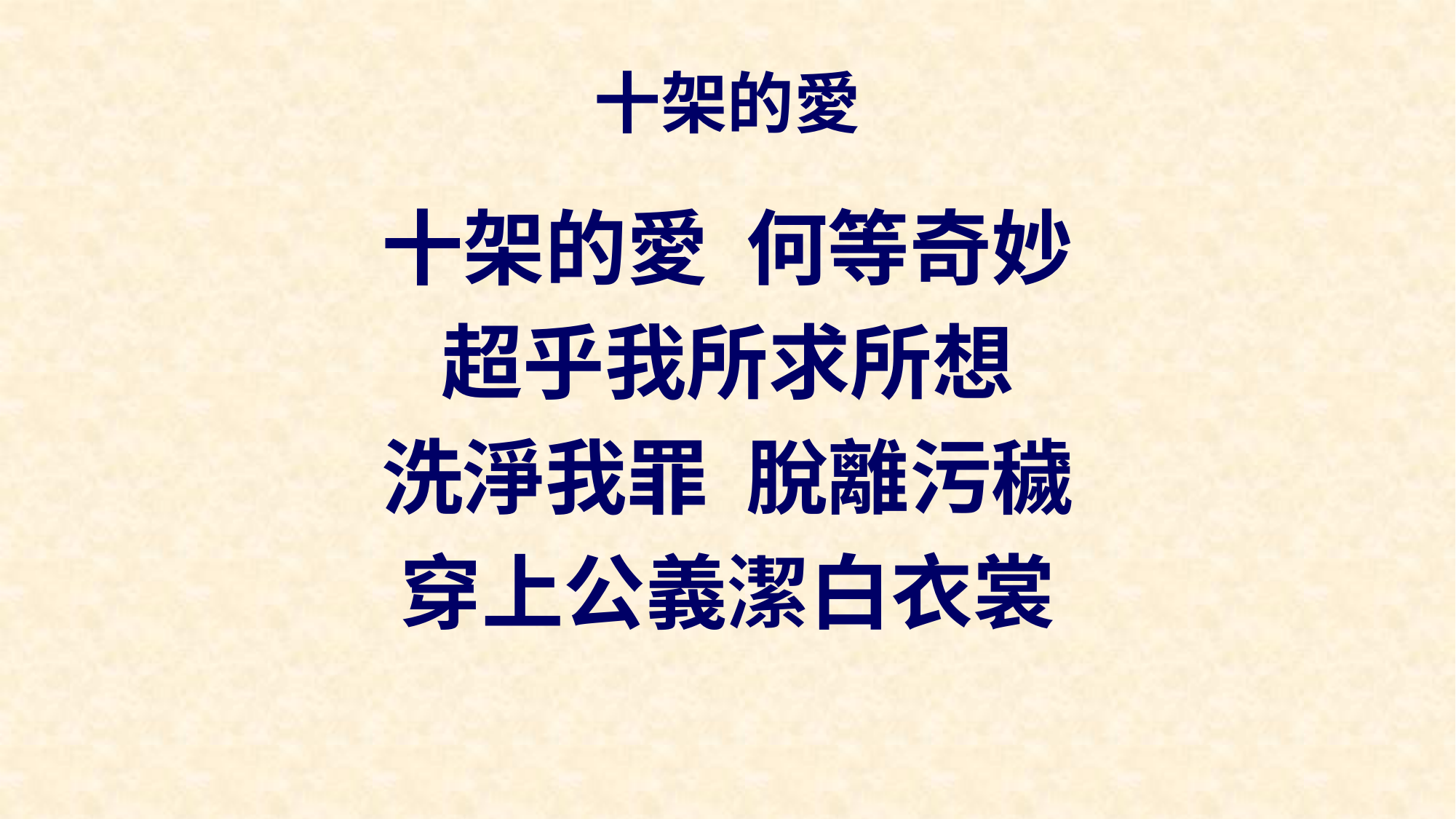

# 十架的愛
十架的愛  何等奇妙
超乎我所求所想
洗淨我罪  脫離污穢
穿上公義潔白衣裳